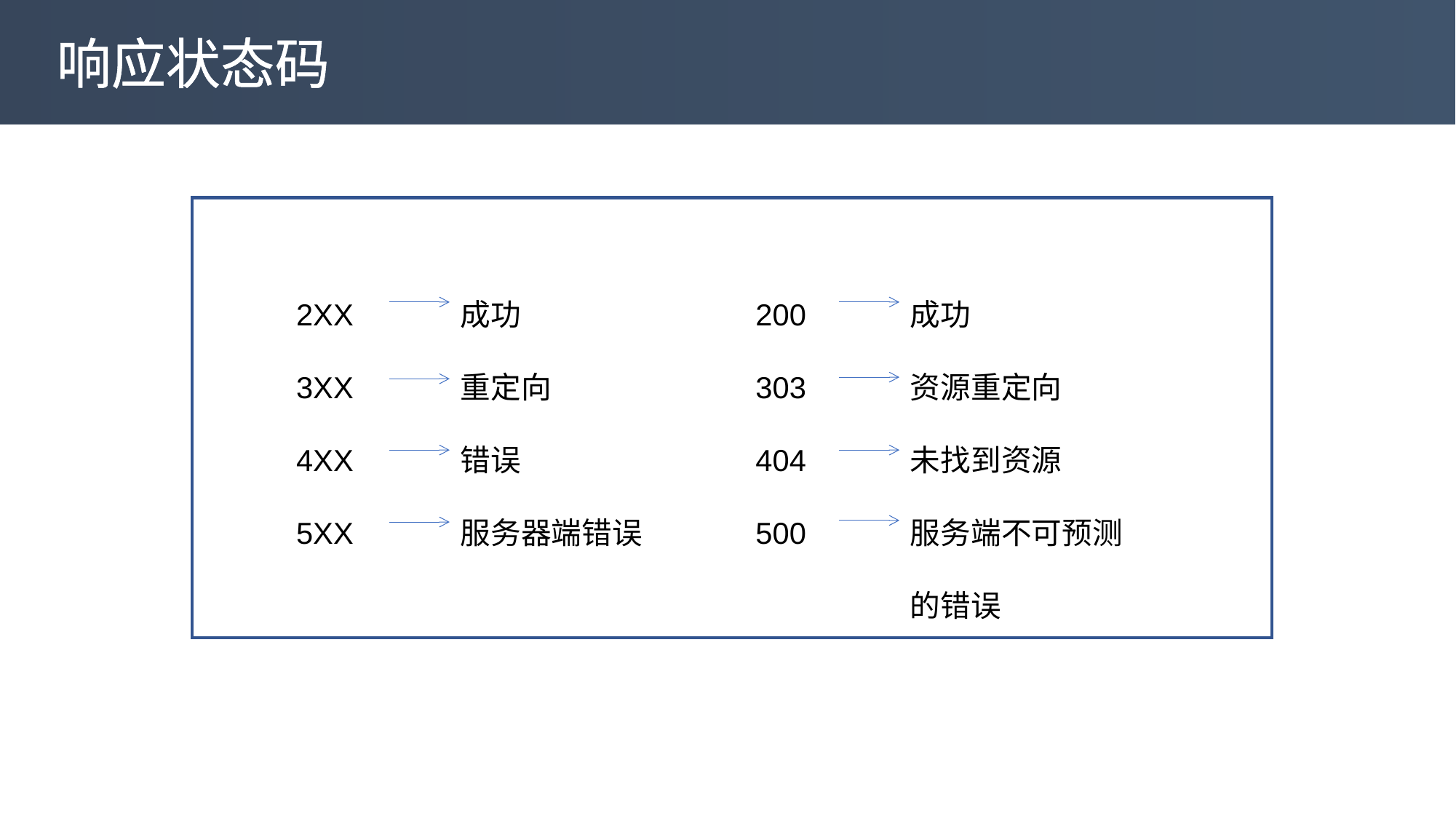

响应状态码

2XX
3XX
4XX
5XX
成功
重定向
错误
服务器端错误
200
303
404
500
成功
资源重定向
未找到资源
服务端不可预测的错误